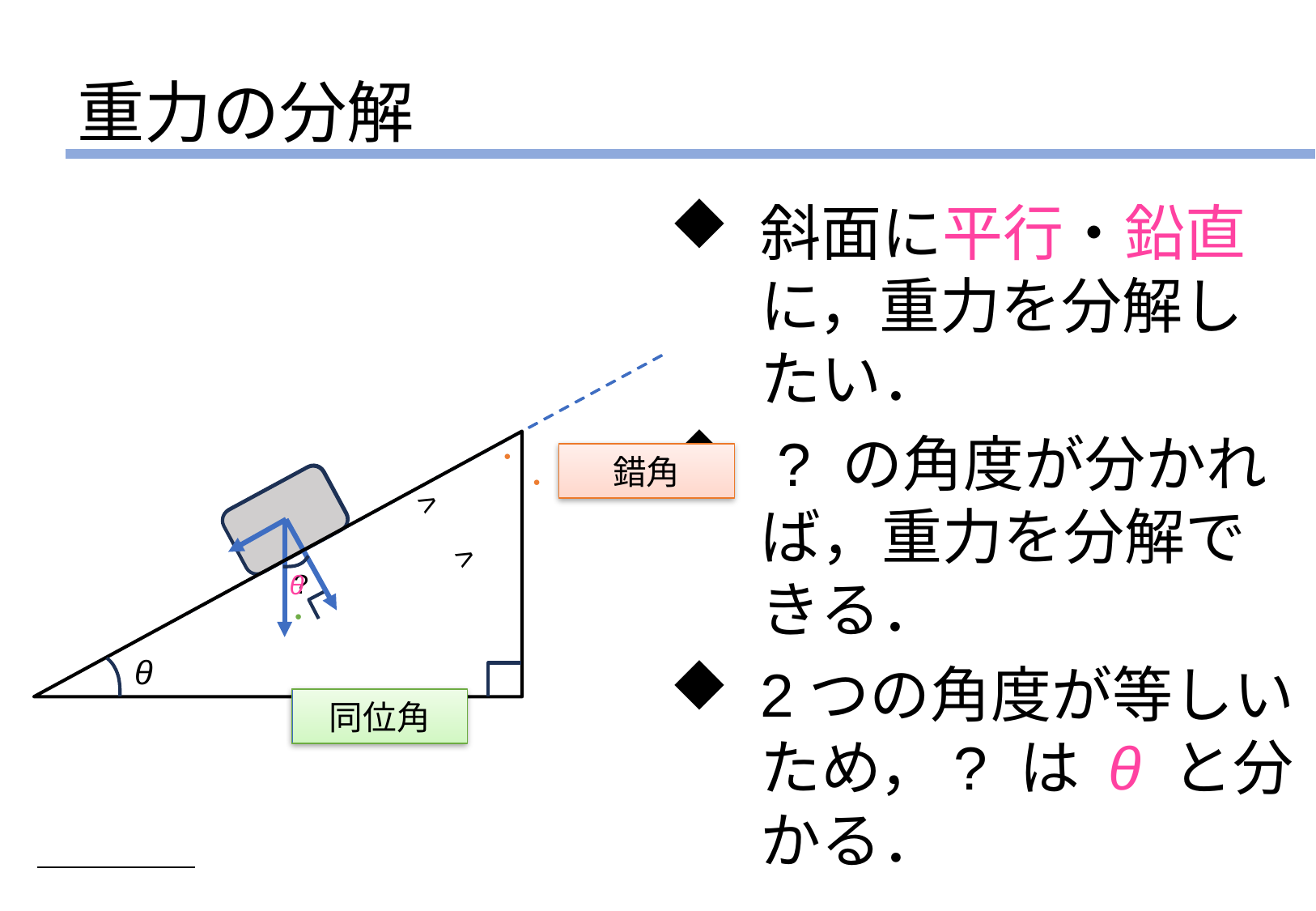

# 重力の分解
斜面に平行・鉛直に，重力を分解したい．
 ? の角度が分かれば，重力を分解できる．
2つの角度が等しいため，? は θ と分かる．

θ

●
錯角
>
●

>

?
θ

●
同位角